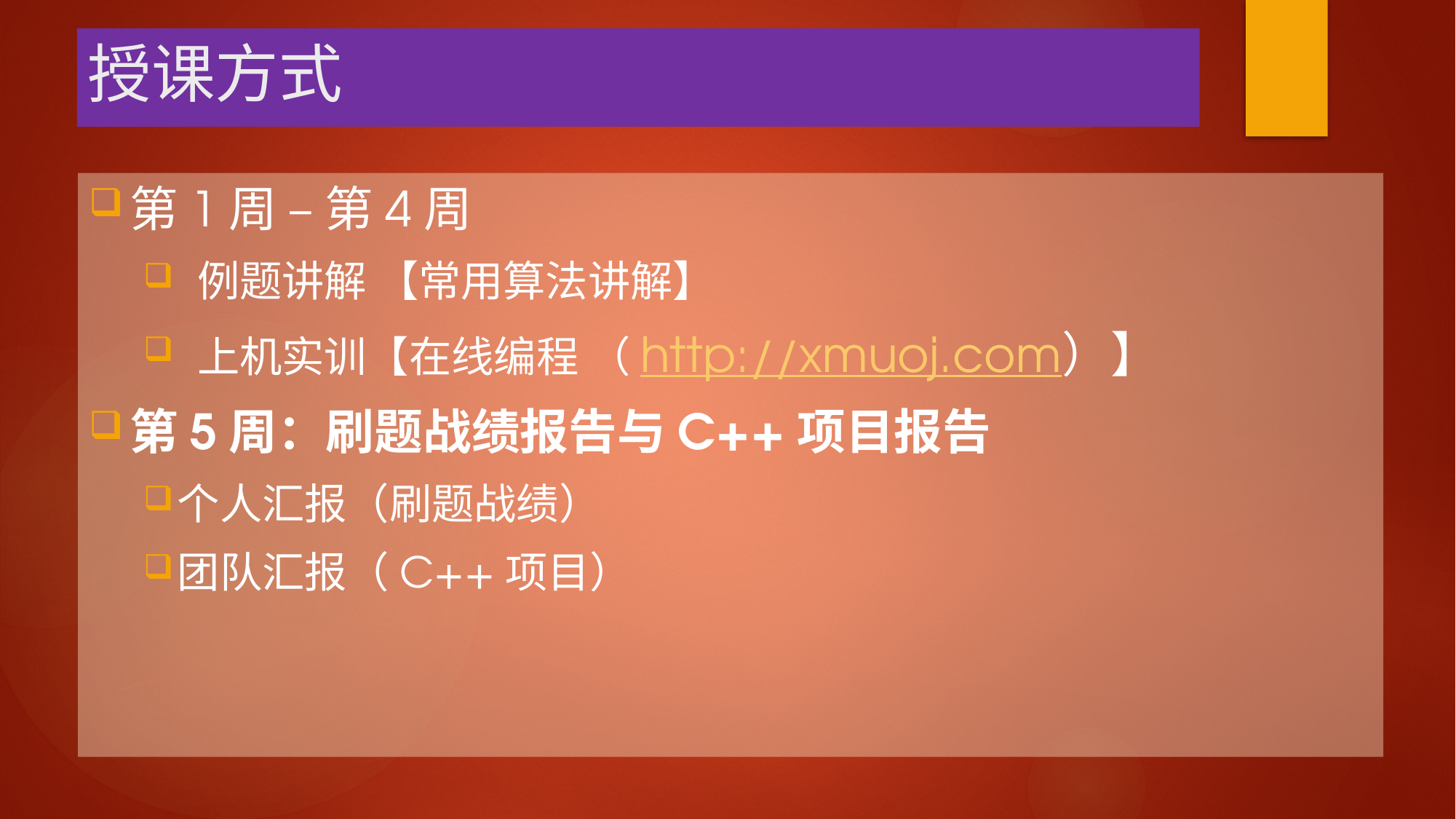

# 授课方式

第1周 – 第4周
 例题讲解 【常用算法讲解】
 上机实训【在线编程 （http://xmuoj.com）】
第5周：刷题战绩报告与C++项目报告
个人汇报（刷题战绩）
团队汇报（C++项目）